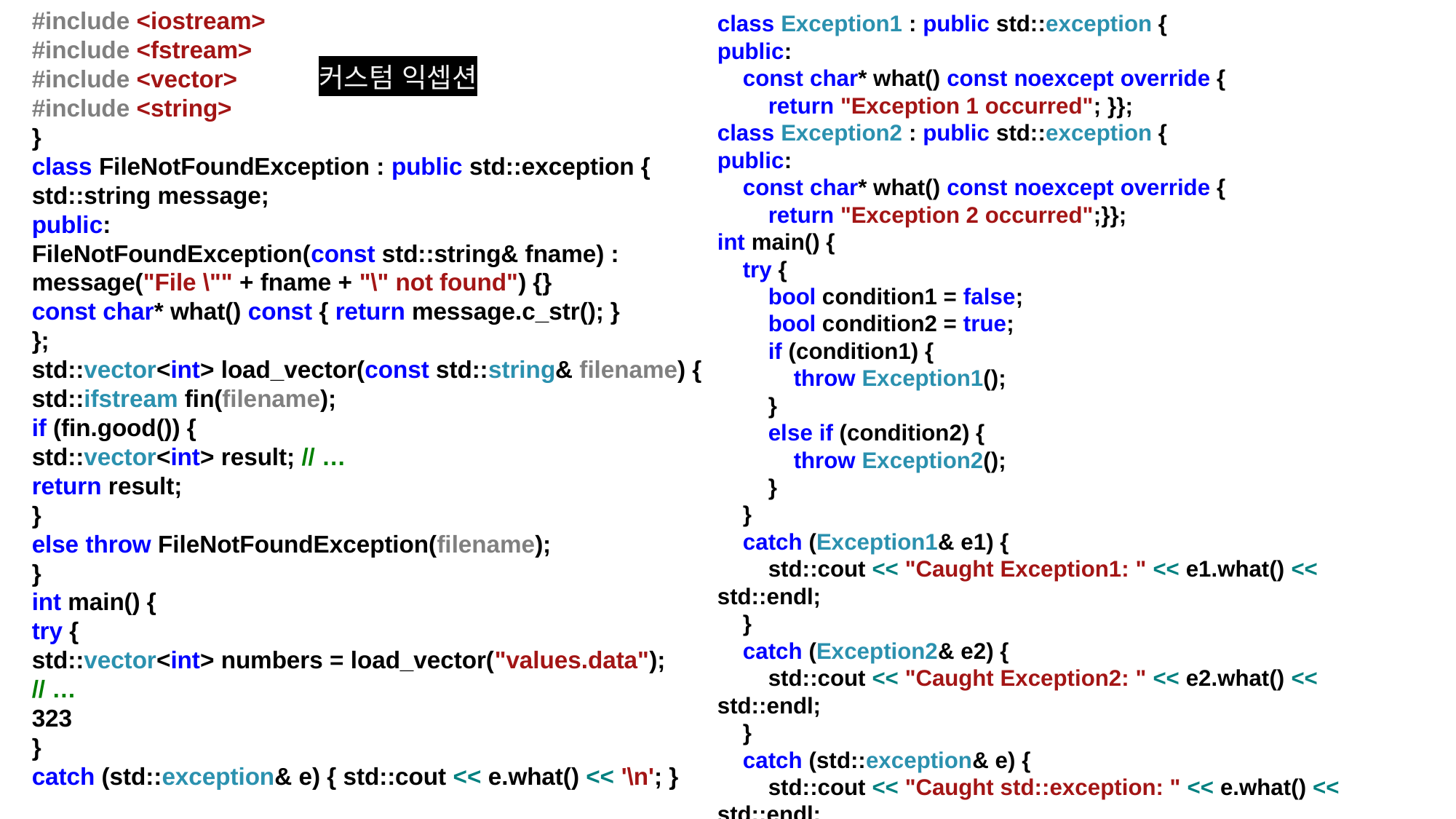

#include <iostream>
#include <fstream>
#include <vector>
#include <string>
}
class FileNotFoundException : public std::exception {
std::string message;
public:
FileNotFoundException(const std::string& fname) :
message("File \"" + fname + "\" not found") {}
const char* what() const { return message.c_str(); }
};
std::vector<int> load_vector(const std::string& filename) {
std::ifstream fin(filename);
if (fin.good()) {
std::vector<int> result; // …
return result;
}
else throw FileNotFoundException(filename);
}
int main() {
try {
std::vector<int> numbers = load_vector("values.data");
// …
323
}
catch (std::exception& e) { std::cout << e.what() << '\n'; }

class Exception1 : public std::exception {
public:
    const char* what() const noexcept override {
        return "Exception 1 occurred"; }};
class Exception2 : public std::exception {
public:
    const char* what() const noexcept override {
        return "Exception 2 occurred";}};
int main() {
    try {
        bool condition1 = false;
        bool condition2 = true;
        if (condition1) {
            throw Exception1();
        }
        else if (condition2) {
            throw Exception2();
        }
    }
    catch (Exception1& e1) {
        std::cout << "Caught Exception1: " << e1.what() << std::endl;
    }
    catch (Exception2& e2) {
        std::cout << "Caught Exception2: " << e2.what() << std::endl;
    }
    catch (std::exception& e) {
        std::cout << "Caught std::exception: " << e.what() << std::endl;
    }
}
커스텀 익셉션